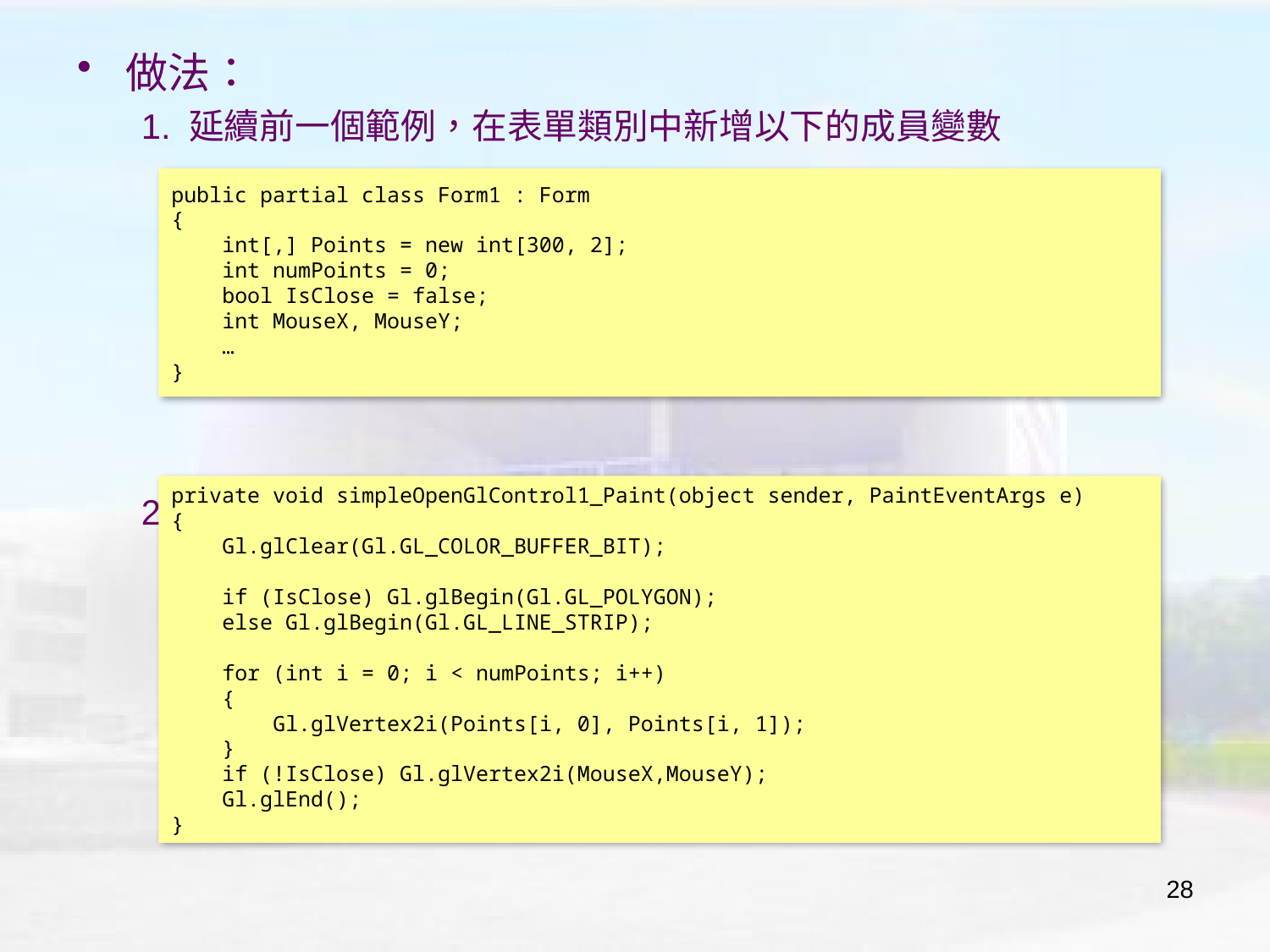

做法：
1. 延續前一個範例，在表單類別中新增以下的成員變數

2. 設定simpleOpenGlControl1控制項的Paint事件處理函數
public partial class Form1 : Form
{
    int[,] Points = new int[300, 2];
    int numPoints = 0;
    bool IsClose = false;
    int MouseX, MouseY;
    …
}
private void simpleOpenGlControl1_Paint(object sender, PaintEventArgs e)
{
    Gl.glClear(Gl.GL_COLOR_BUFFER_BIT);

    if (IsClose) Gl.glBegin(Gl.GL_POLYGON);
    else Gl.glBegin(Gl.GL_LINE_STRIP);

    for (int i = 0; i < numPoints; i++)
    {
        Gl.glVertex2i(Points[i, 0], Points[i, 1]);
    }
    if (!IsClose) Gl.glVertex2i(MouseX,MouseY);
    Gl.glEnd();
}
28